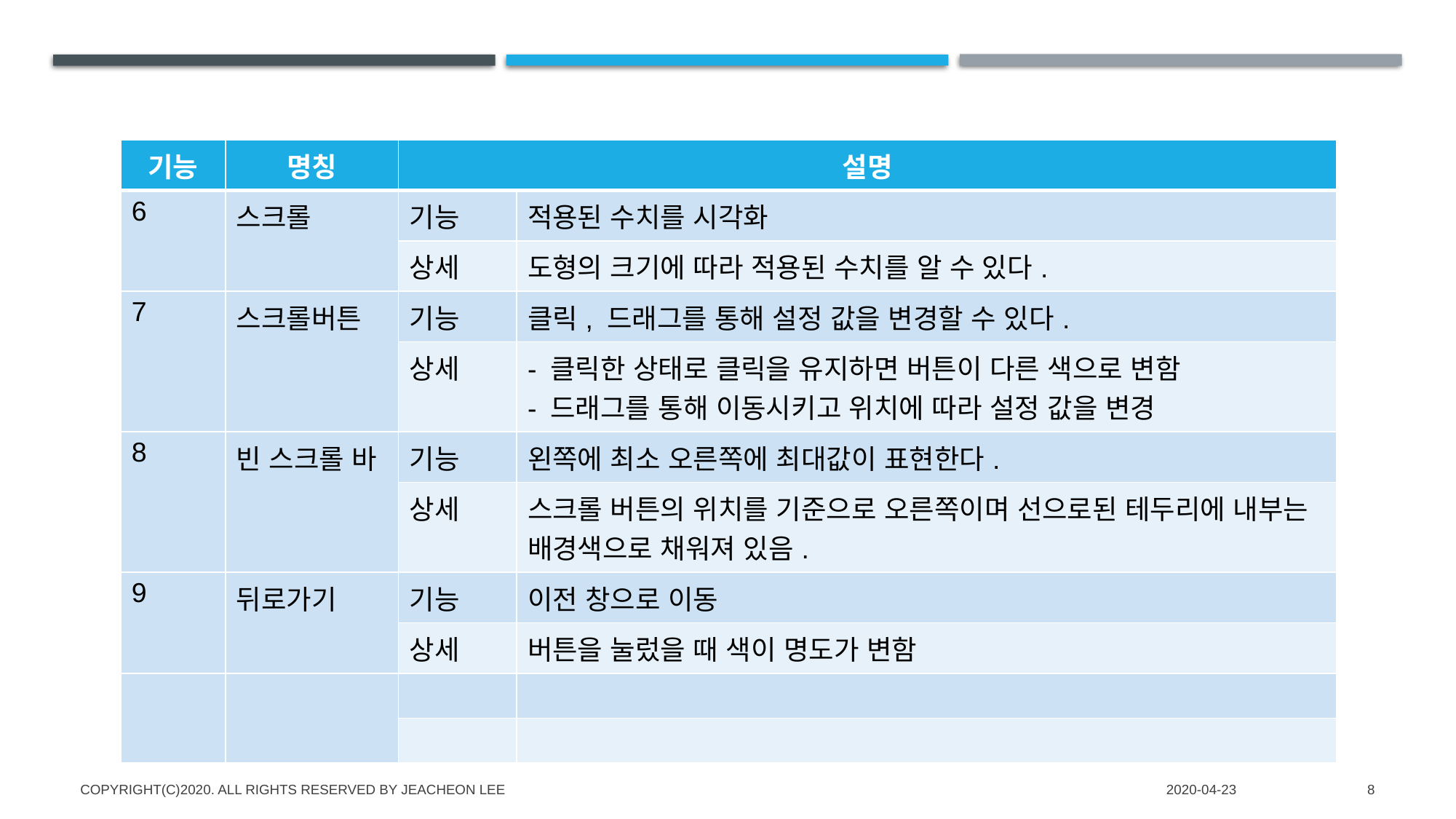

| 기능 | 명칭 | 설명 |  |
| --- | --- | --- | --- |
| 6 | 스크롤 | 기능 | 적용된 수치를 시각화 |
|  |  | 상세 | 도형의 크기에 따라 적용된 수치를 알 수 있다. |
| 7 | 스크롤버튼 | 기능 | 클릭, 드래그를 통해 설정 값을 변경할 수 있다. |
|  |  | 상세 | - 클릭한 상태로 클릭을 유지하면 버튼이 다른 색으로 변함 - 드래그를 통해 이동시키고 위치에 따라 설정 값을 변경 |
| 8 | 빈 스크롤 바 | 기능 | 왼쪽에 최소 오른쪽에 최대값이 표현한다. |
|  |  | 상세 | 스크롤 버튼의 위치를 기준으로 오른쪽이며 선으로된 테두리에 내부는 배경색으로 채워져 있음. |
| 9 | 뒤로가기 | 기능 | 이전 창으로 이동 |
|  |  | 상세 | 버튼을 눌렀을 때 색이 명도가 변함 |
|  |  |  |  |
|  |  |  |  |
Copyright(c)2020. All rights reserved by JeaCheon LEE
2020-04-23
8